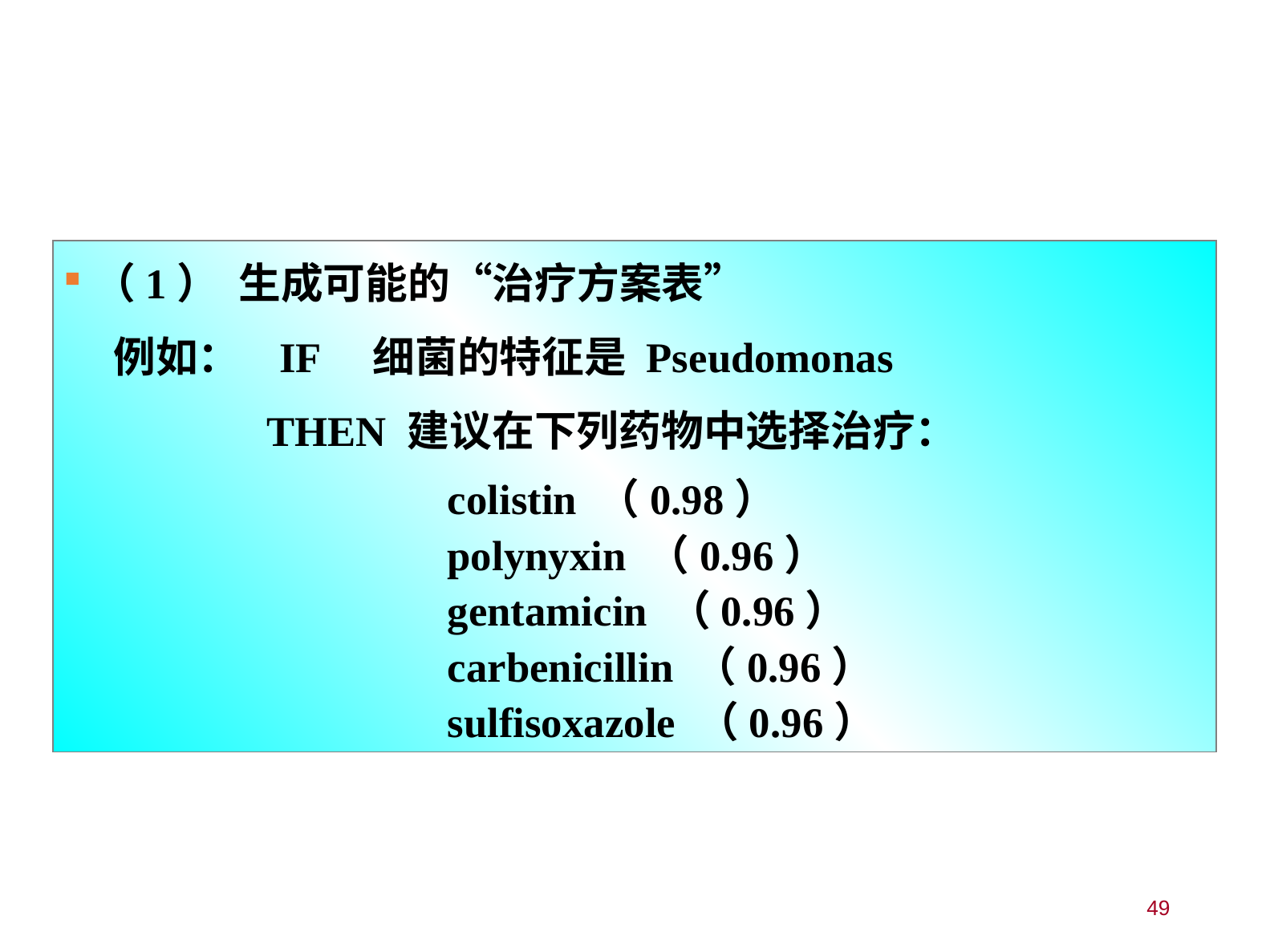

（1）  生成可能的“治疗方案表”
    例如：   IF    细菌的特征是 Pseudomonas
                   THEN 建议在下列药物中选择治疗：
                                    colistin （0.98）
                                    polynyxin （0.96）
                                    gentamicin （0.96）
                                    carbenicillin （0.96）
                                    sulfisoxazole （0.96）
 5. 治疗方案选择
49